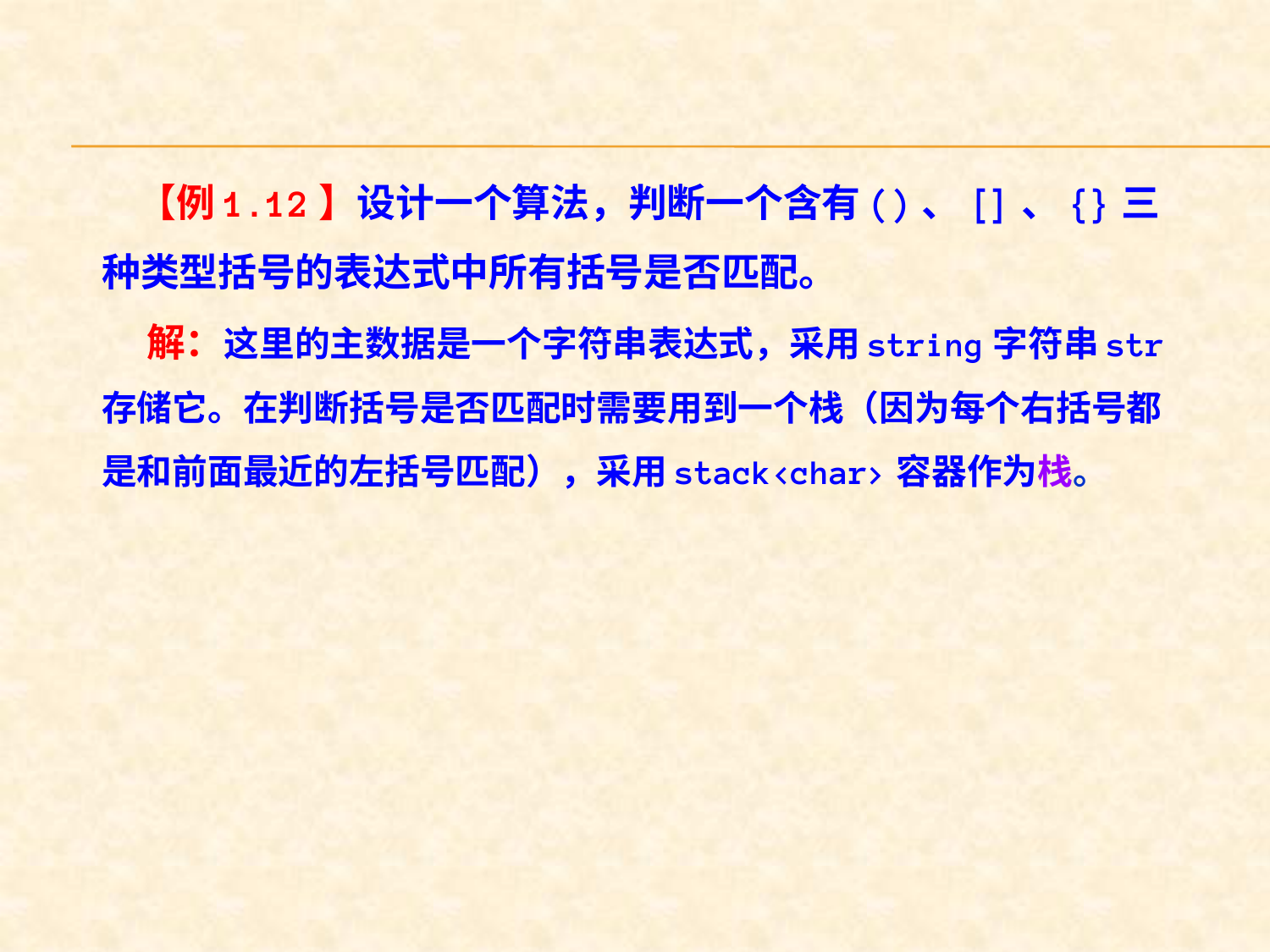

【例1.12】设计一个算法，判断一个含有()、[]、{}三种类型括号的表达式中所有括号是否匹配。
    解：这里的主数据是一个字符串表达式，采用string字符串str存储它。在判断括号是否匹配时需要用到一个栈（因为每个右括号都是和前面最近的左括号匹配），采用stack<char>容器作为栈。